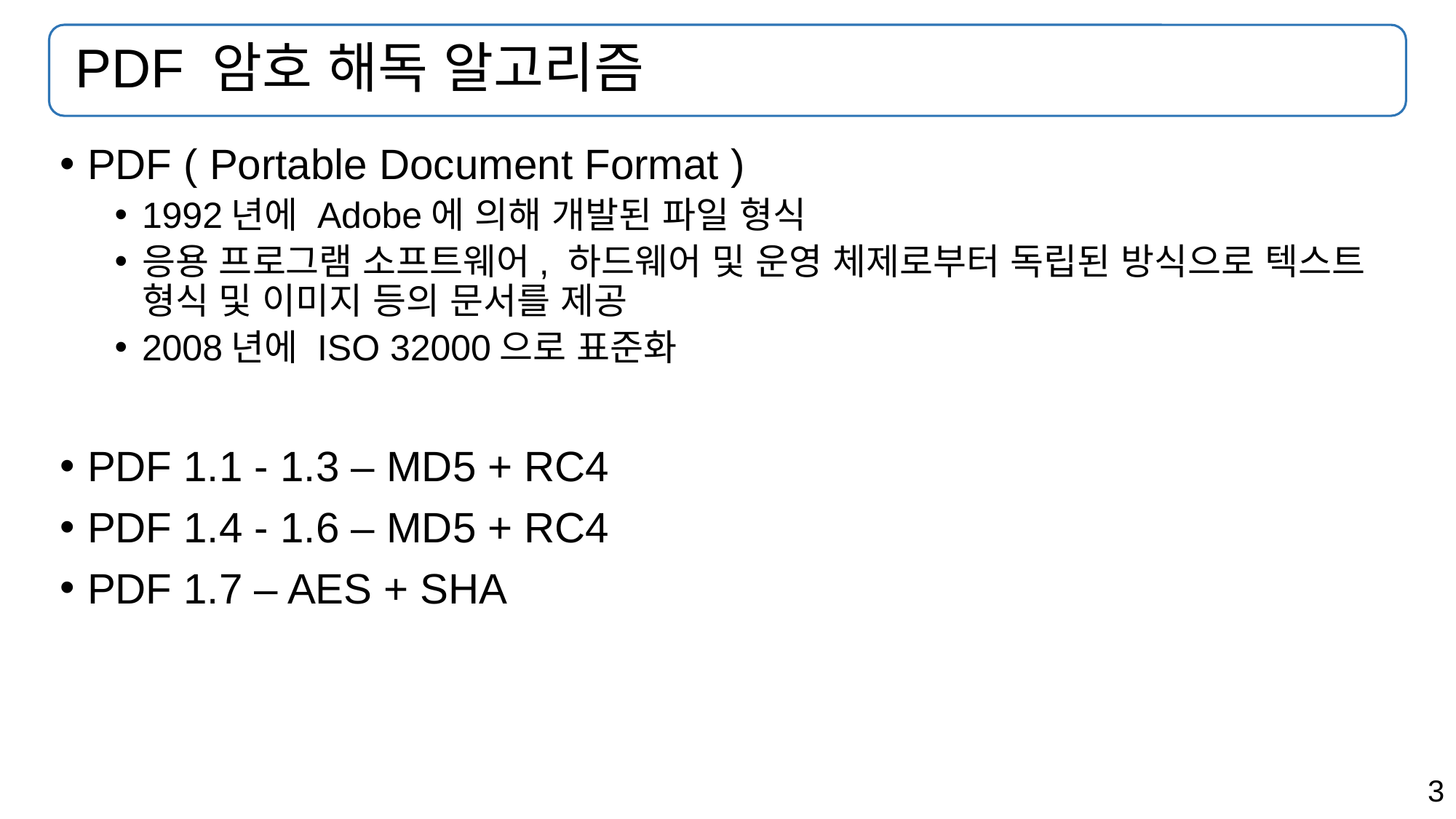

# PDF 암호 해독 알고리즘
PDF ( Portable Document Format )
1992년에 Adobe에 의해 개발된 파일 형식
응용 프로그램 소프트웨어, 하드웨어 및 운영 체제로부터 독립된 방식으로 텍스트 형식 및 이미지 등의 문서를 제공
2008년에 ISO 32000으로 표준화

PDF 1.1 - 1.3 – MD5 + RC4
PDF 1.4 - 1.6 – MD5 + RC4
PDF 1.7 – AES + SHA